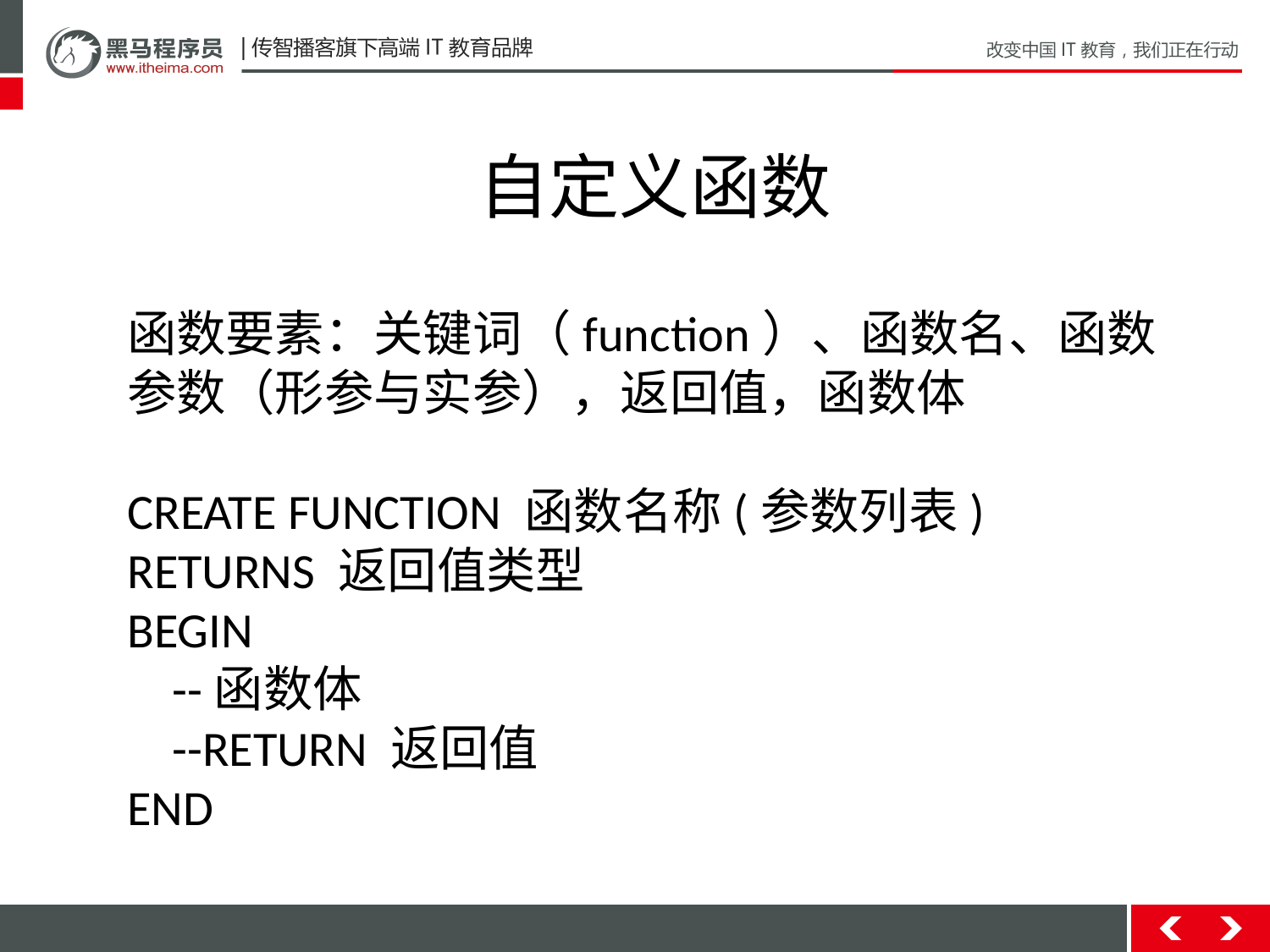

自定义函数
函数要素：关键词（function）、函数名、函数参数（形参与实参），返回值，函数体

CREATE FUNCTION 函数名称(参数列表)
RETURNS 返回值类型
BEGIN
    --函数体
    --RETURN 返回值
END